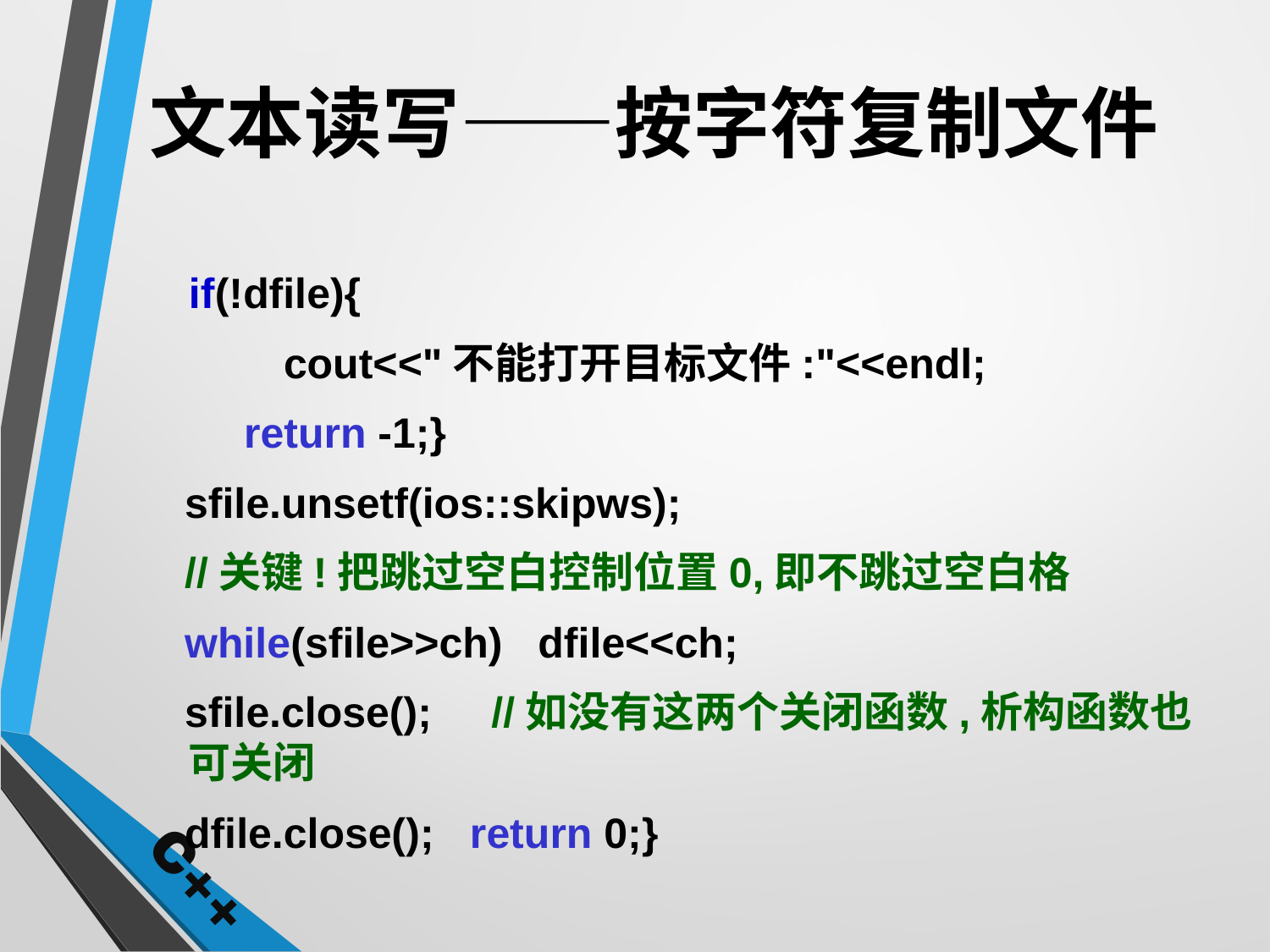

# 文本读写——按字符复制文件
	if(!dfile){
	        cout<<"不能打开目标文件:"<<endl;
        return -1;}
   sfile.unsetf(ios::skipws);
   //关键!把跳过空白控制位置0,即不跳过空白格
   while(sfile>>ch)   dfile<<ch;
   sfile.close();     //如没有这两个关闭函数,析构函数也可关闭
   dfile.close();   return 0;}